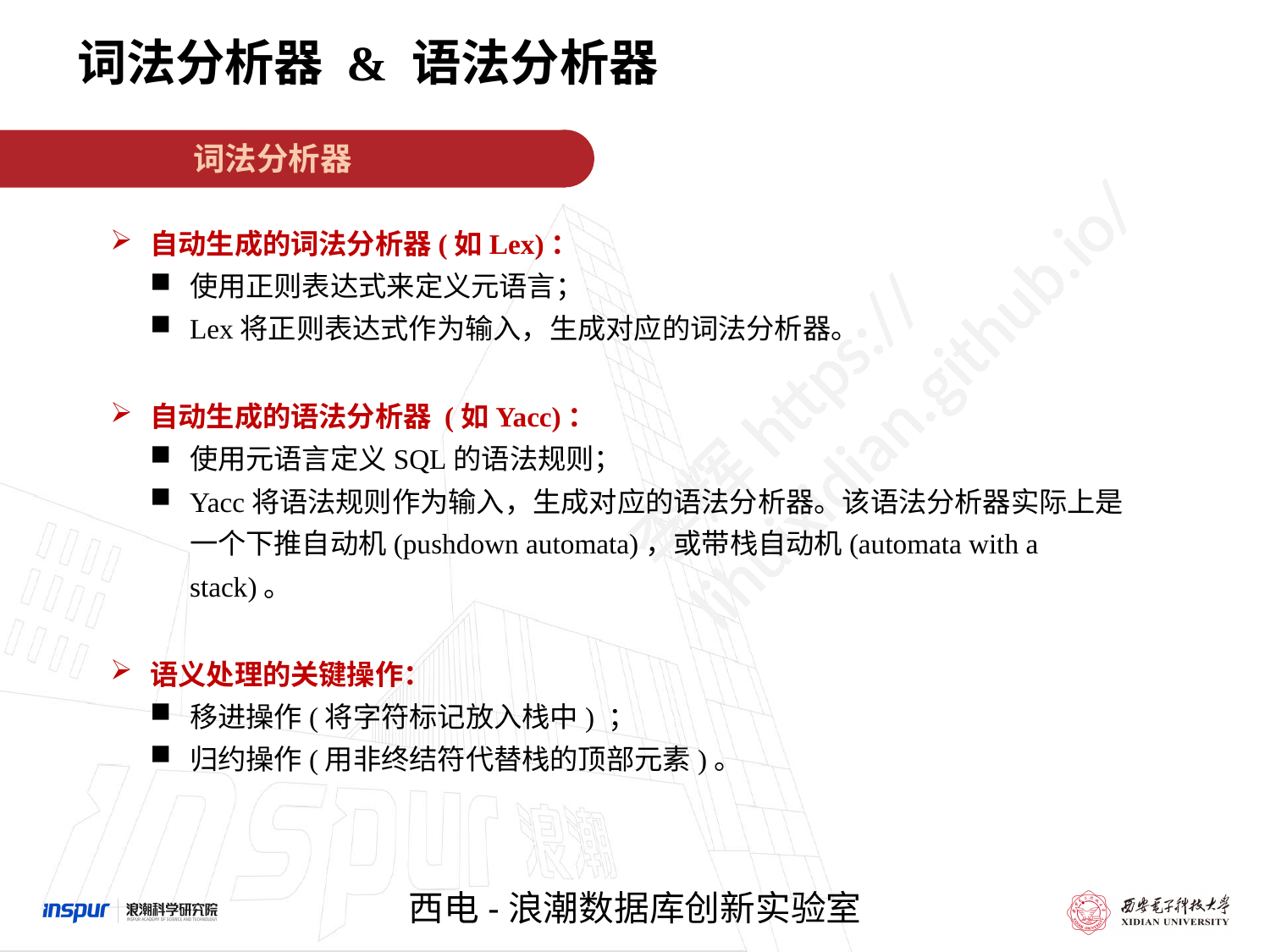

词法分析器 & 语法分析器

词法分析器
自动生成的词法分析器(如Lex)：
使用正则表达式来定义元语言；
Lex将正则表达式作为输入，生成对应的词法分析器。

自动生成的语法分析器 (如Yacc)：
使用元语言定义SQL的语法规则；
Yacc将语法规则作为输入，生成对应的语法分析器。该语法分析器实际上是一个下推自动机(pushdown automata)，或带栈自动机(automata with a stack)。

语义处理的关键操作：
移进操作(将字符标记放入栈中) ；
归约操作(用非终结符代替栈的顶部元素)。